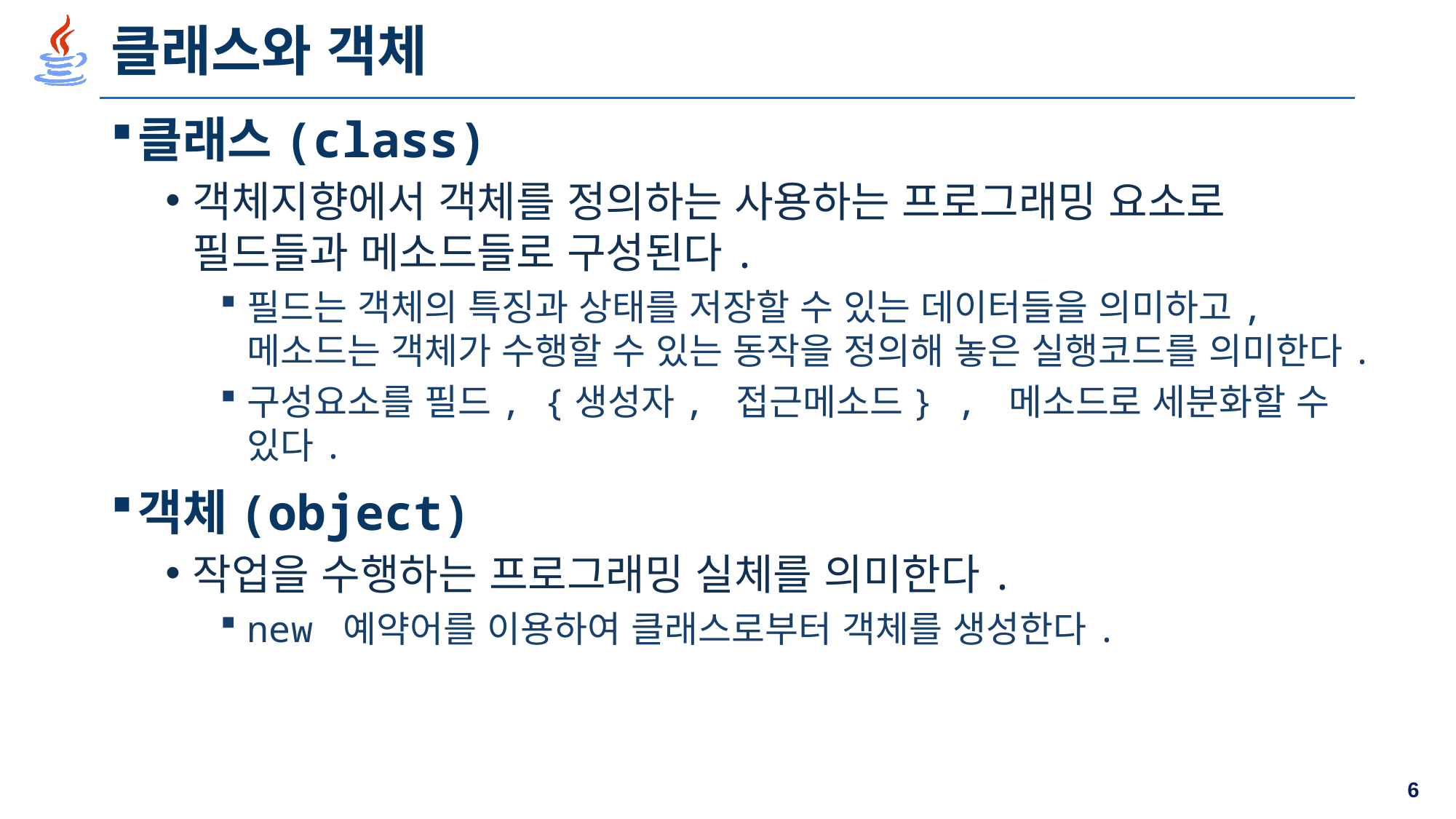

# 클래스와 객체
클래스(class)
객체지향에서 객체를 정의하는 사용하는 프로그래밍 요소로 필드들과 메소드들로 구성된다.
필드는 객체의 특징과 상태를 저장할 수 있는 데이터들을 의미하고, 메소드는 객체가 수행할 수 있는 동작을 정의해 놓은 실행코드를 의미한다.
구성요소를 필드, {생성자, 접근메소드} , 메소드로 세분화할 수 있다.
객체(object)
작업을 수행하는 프로그래밍 실체를 의미한다.
new 예약어를 이용하여 클래스로부터 객체를 생성한다.

6